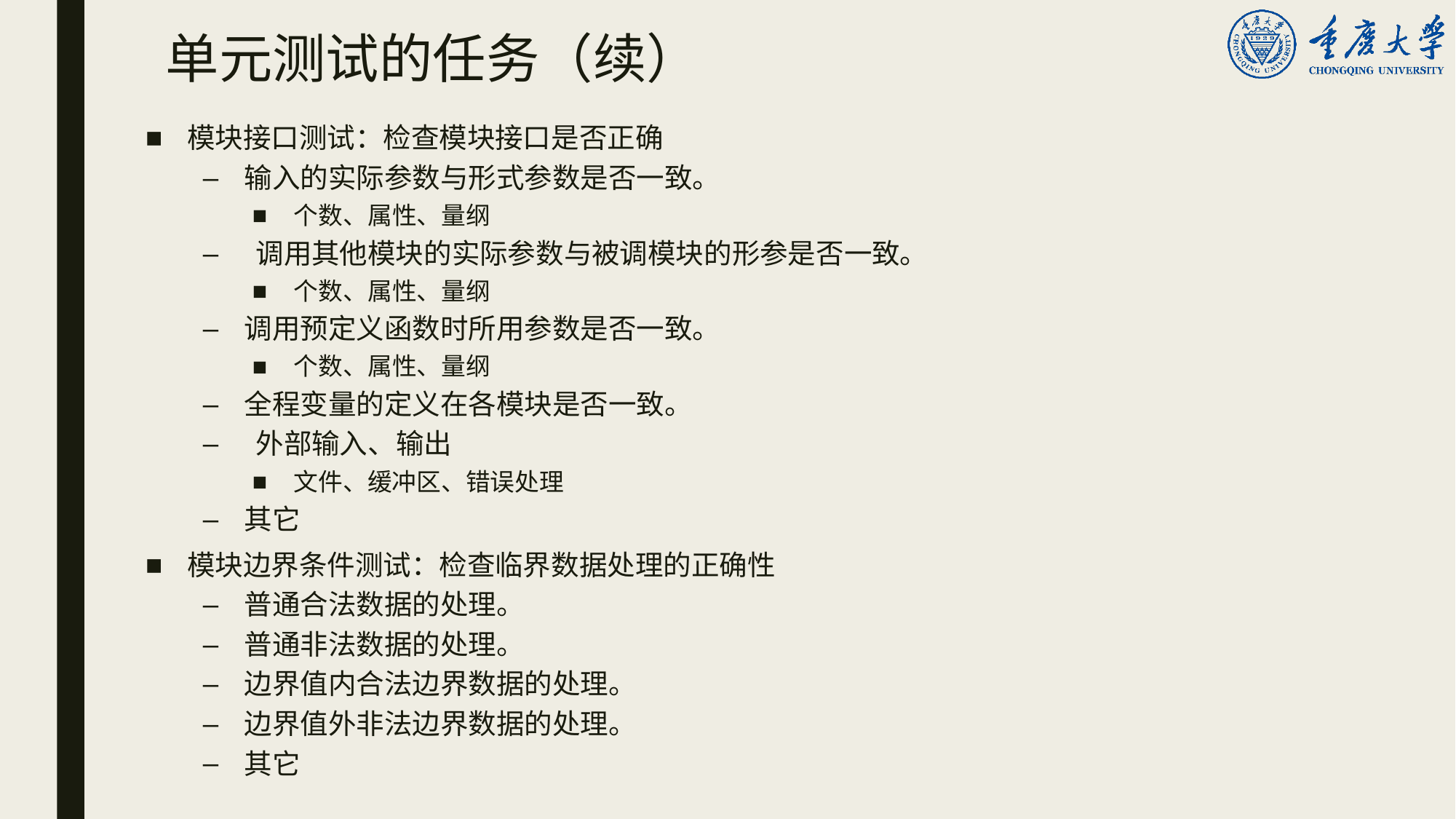

# 单元测试的任务（续）
模块接口测试：检查模块接口是否正确
输入的实际参数与形式参数是否一致。
个数、属性、量纲
 调用其他模块的实际参数与被调模块的形参是否一致。
个数、属性、量纲
调用预定义函数时所用参数是否一致。
个数、属性、量纲
全程变量的定义在各模块是否一致。
 外部输入、输出
文件、缓冲区、错误处理
其它
模块边界条件测试：检查临界数据处理的正确性
普通合法数据的处理。
普通非法数据的处理。
边界值内合法边界数据的处理。
边界值外非法边界数据的处理。
其它